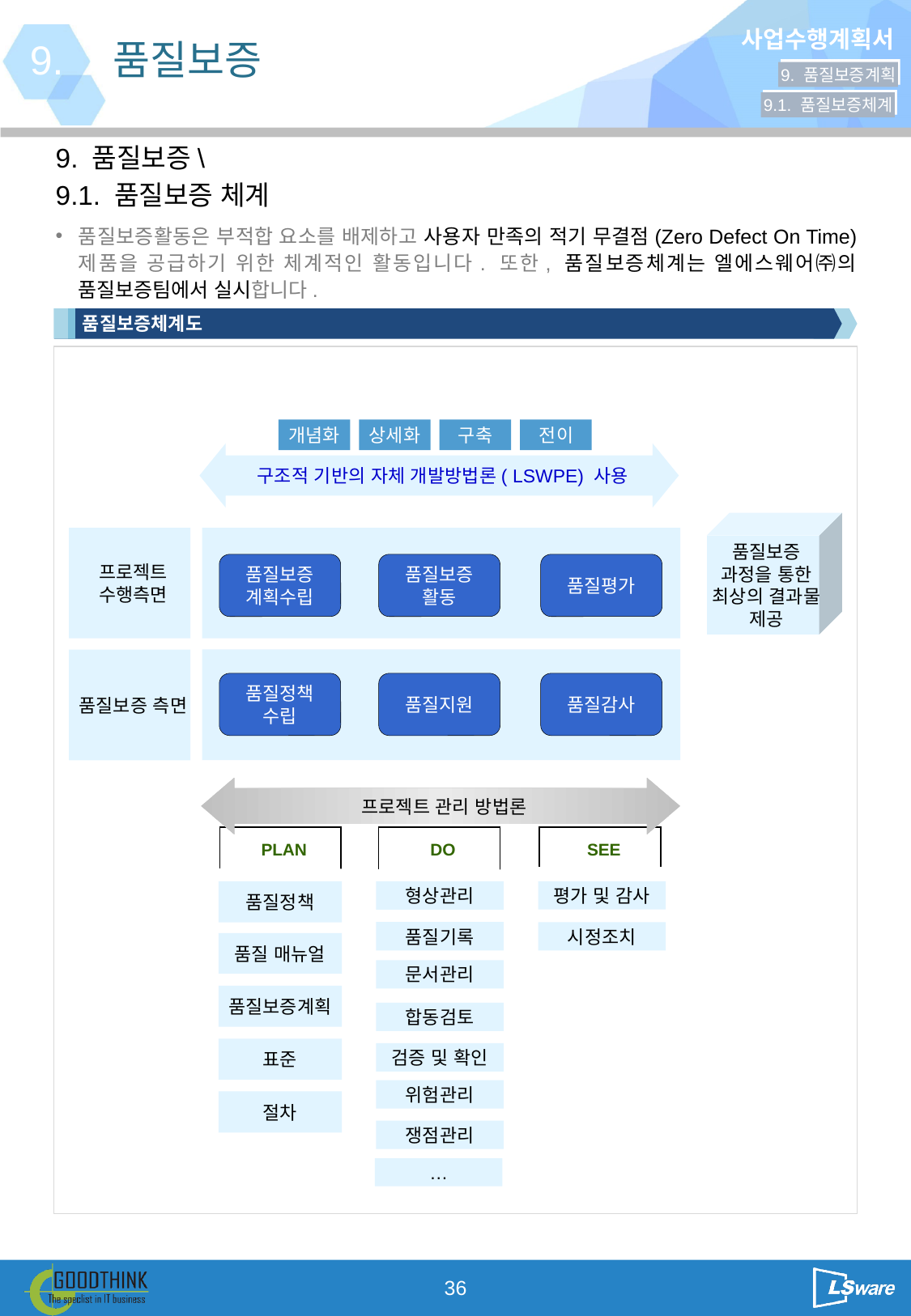

9.
품질보증
9. 품질보증계획
9.1. 품질보증체계
9. 품질보증\
9.1. 품질보증 체계
품질보증활동은 부적합 요소를 배제하고 사용자 만족의 적기 무결점(Zero Defect On Time) 제품을 공급하기 위한 체계적인 활동입니다. 또한, 품질보증체계는 엘에스웨어㈜의 품질보증팀에서 실시합니다.

품질보증체계도

개념화
상세화
구축
전이
구조적 기반의 자체 개발방법론( LSWPE) 사용
품질보증
과정을 통한
최상의 결과물
제공

프로젝트
수행측면

품질보증
계획수립
품질보증
활동
품질평가

품질보증 측면
품질정책
수립
품질지원
품질감사
프로젝트 관리 방법론
PLAN
DO
SEE

품질정책
형상관리
평가 및 감사
품질기록
시정조치
품질 매뉴얼
문서관리
품질보증계획
합동검토
표준
검증 및 확인
위험관리
절차
쟁점관리
…